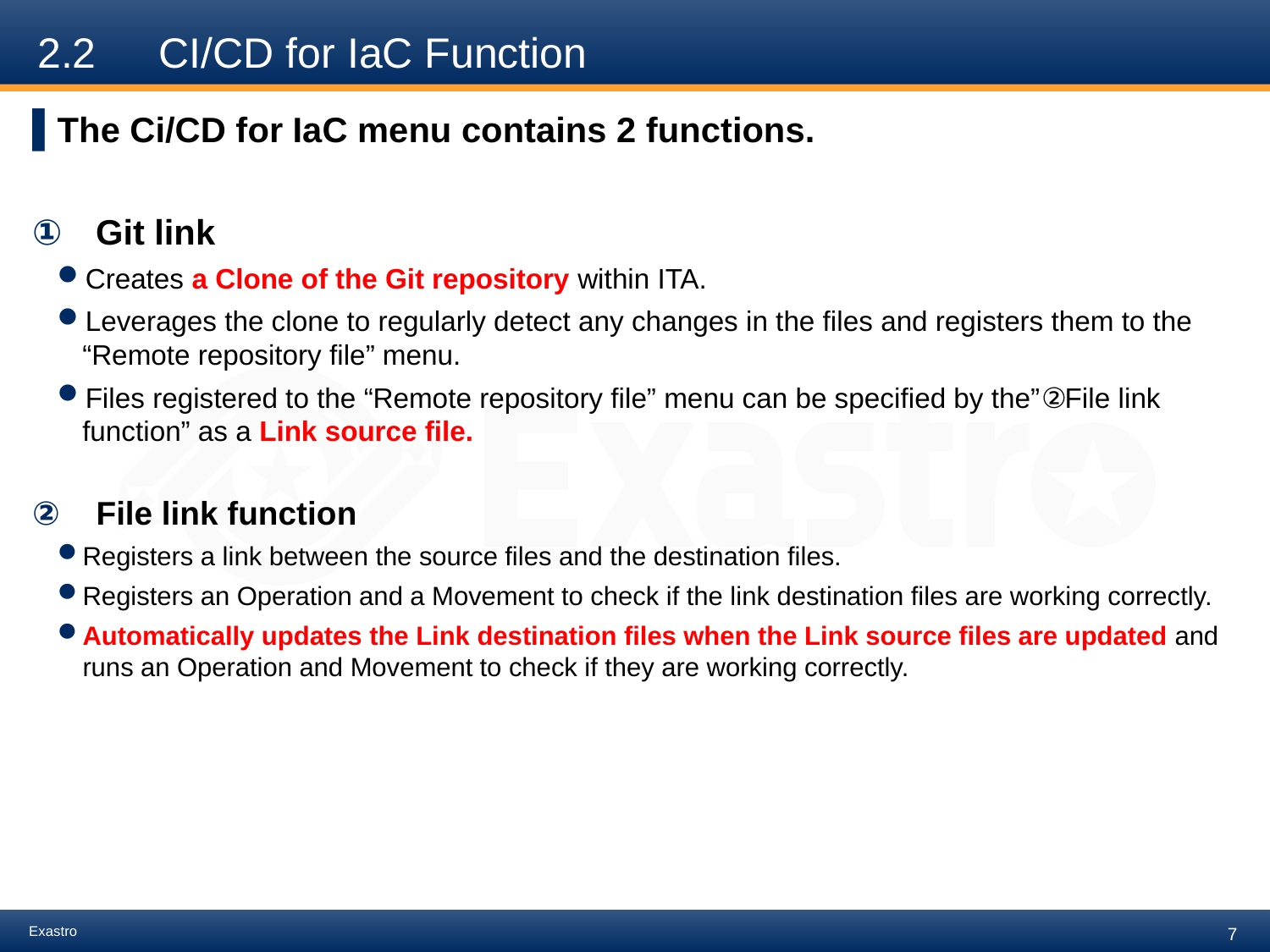

2.2　CI/CD for IaC Function
The Ci/CD for IaC menu contains 2 functions.

Git link
Creates a Clone of the Git repository within ITA.
Leverages the clone to regularly detect any changes in the files and registers them to the “Remote repository file” menu.
Files registered to the “Remote repository file” menu can be specified by the”②File link function” as a Link source file.

# 1.1　Ansible driverについて　X/X
File link function
Registers a link between the source files and the destination files.
Registers an Operation and a Movement to check if the link destination files are working correctly.
Automatically updates the Link destination files when the Link source files are updated and runs an Operation and Movement to check if they are working correctly.